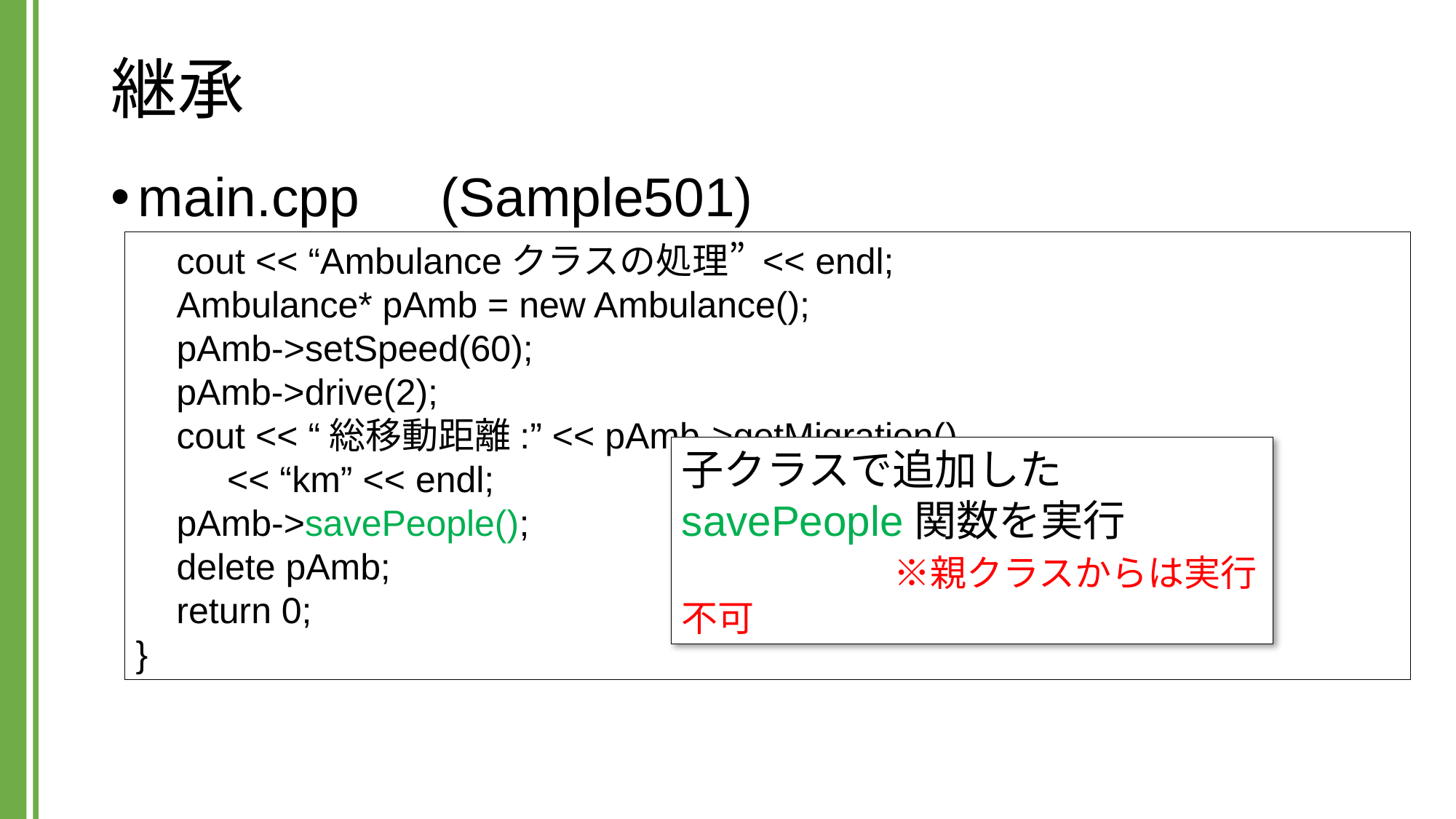

# 継承
main.cpp　(Sample501)

    cout << “Ambulanceクラスの処理” << endl;
    Ambulance* pAmb = new Ambulance();
    pAmb->setSpeed(60);
    pAmb->drive(2);
    cout << “総移動距離:” << pAmb->getMigration()
         << “km” << endl;
    pAmb->savePeople();
    delete pAmb;
    return 0;
}
子クラスで追加した
savePeople関数を実行
　　　　　※親クラスからは実行不可